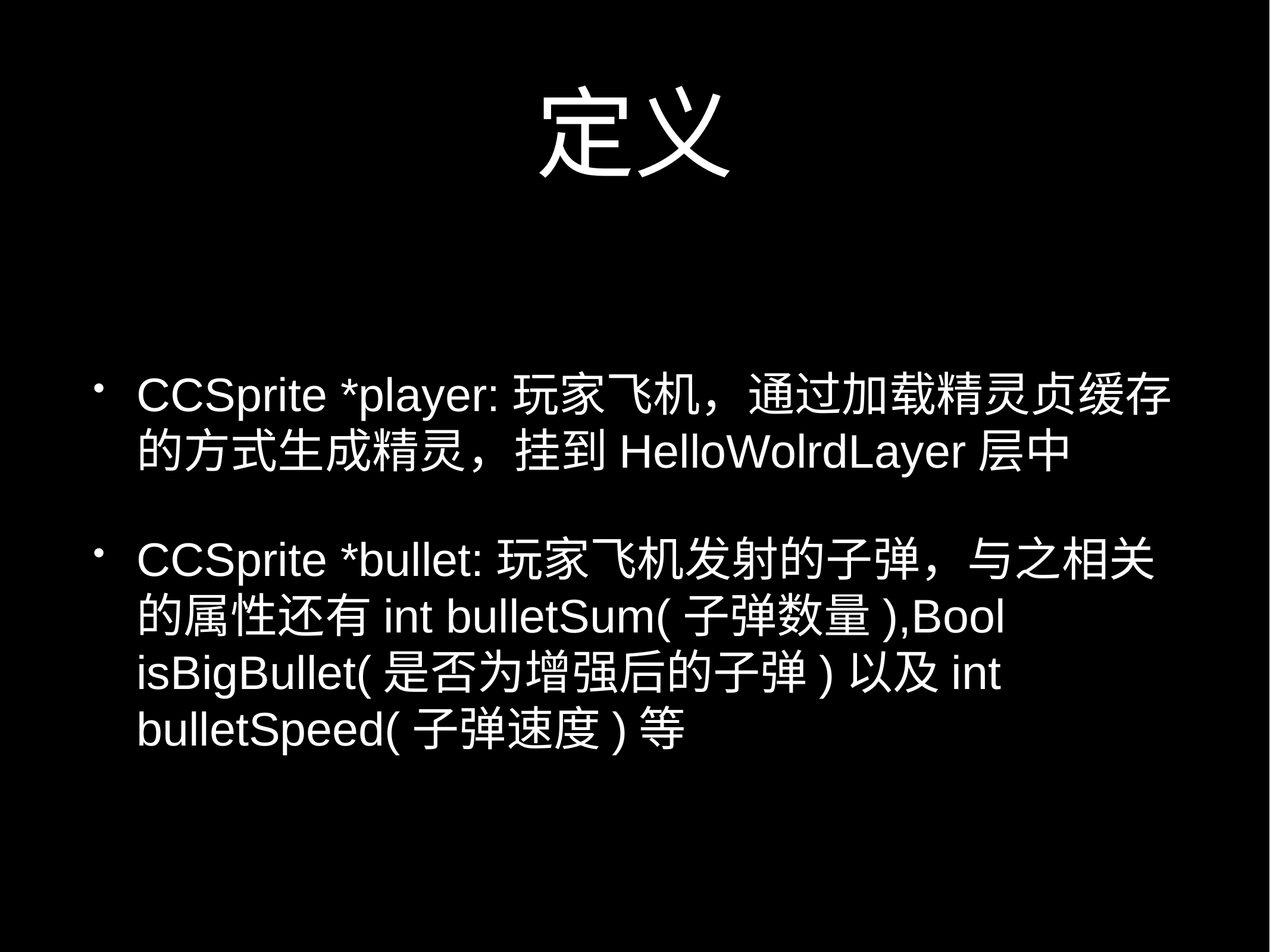

# 定义
CCSprite *player:玩家飞机，通过加载精灵贞缓存的方式生成精灵，挂到HelloWolrdLayer层中
CCSprite *bullet:玩家飞机发射的子弹，与之相关的属性还有int bulletSum(子弹数量),Bool isBigBullet(是否为增强后的子弹)以及int bulletSpeed(子弹速度)等